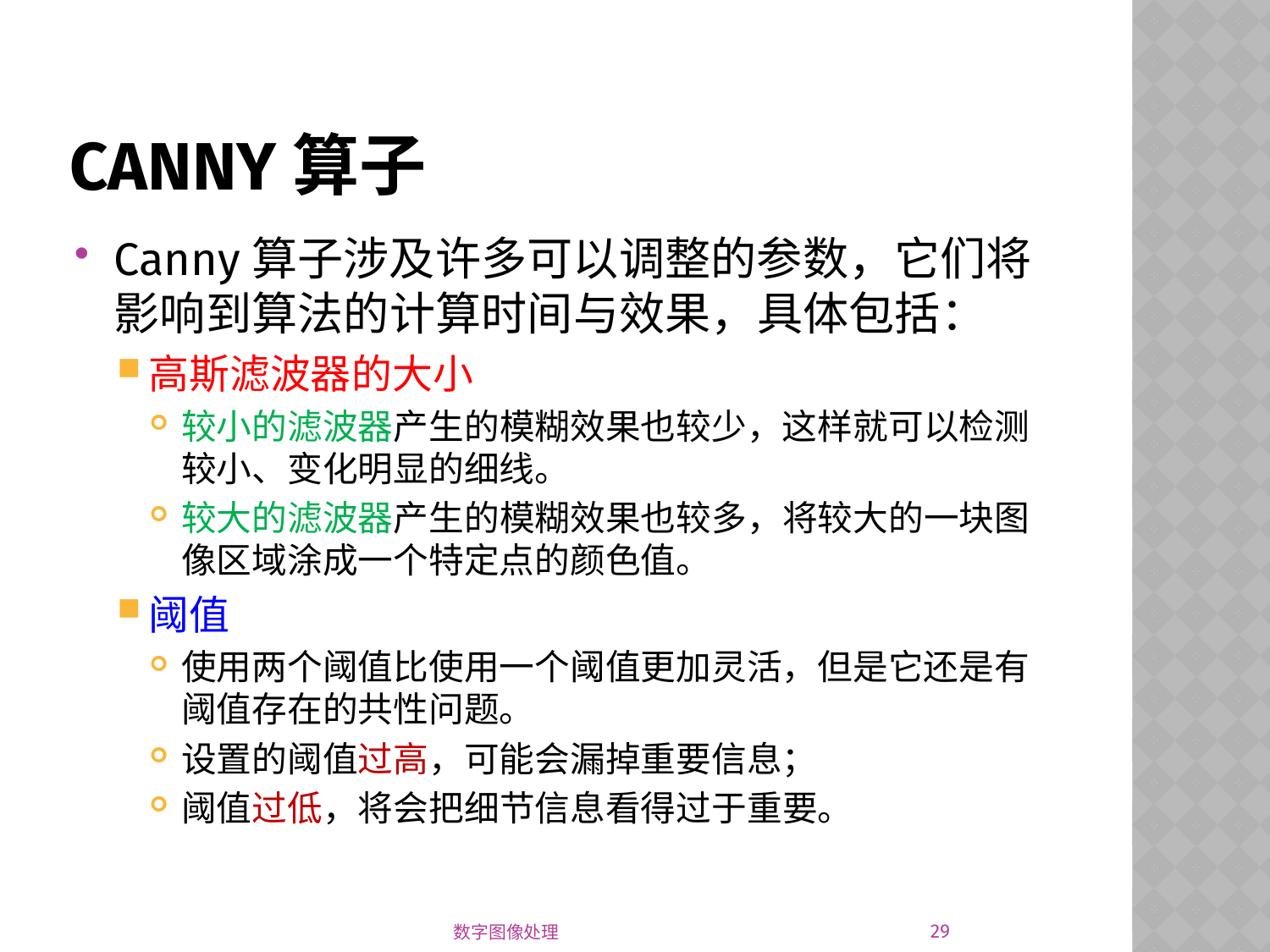

# Canny算子
Canny算子涉及许多可以调整的参数，它们将影响到算法的计算时间与效果，具体包括：
高斯滤波器的大小
较小的滤波器产生的模糊效果也较少，这样就可以检测较小、变化明显的细线。
较大的滤波器产生的模糊效果也较多，将较大的一块图像区域涂成一个特定点的颜色值。
阈值
使用两个阈值比使用一个阈值更加灵活，但是它还是有阈值存在的共性问题。
设置的阈值过高，可能会漏掉重要信息；
阈值过低，将会把细节信息看得过于重要。
29
数字图像处理